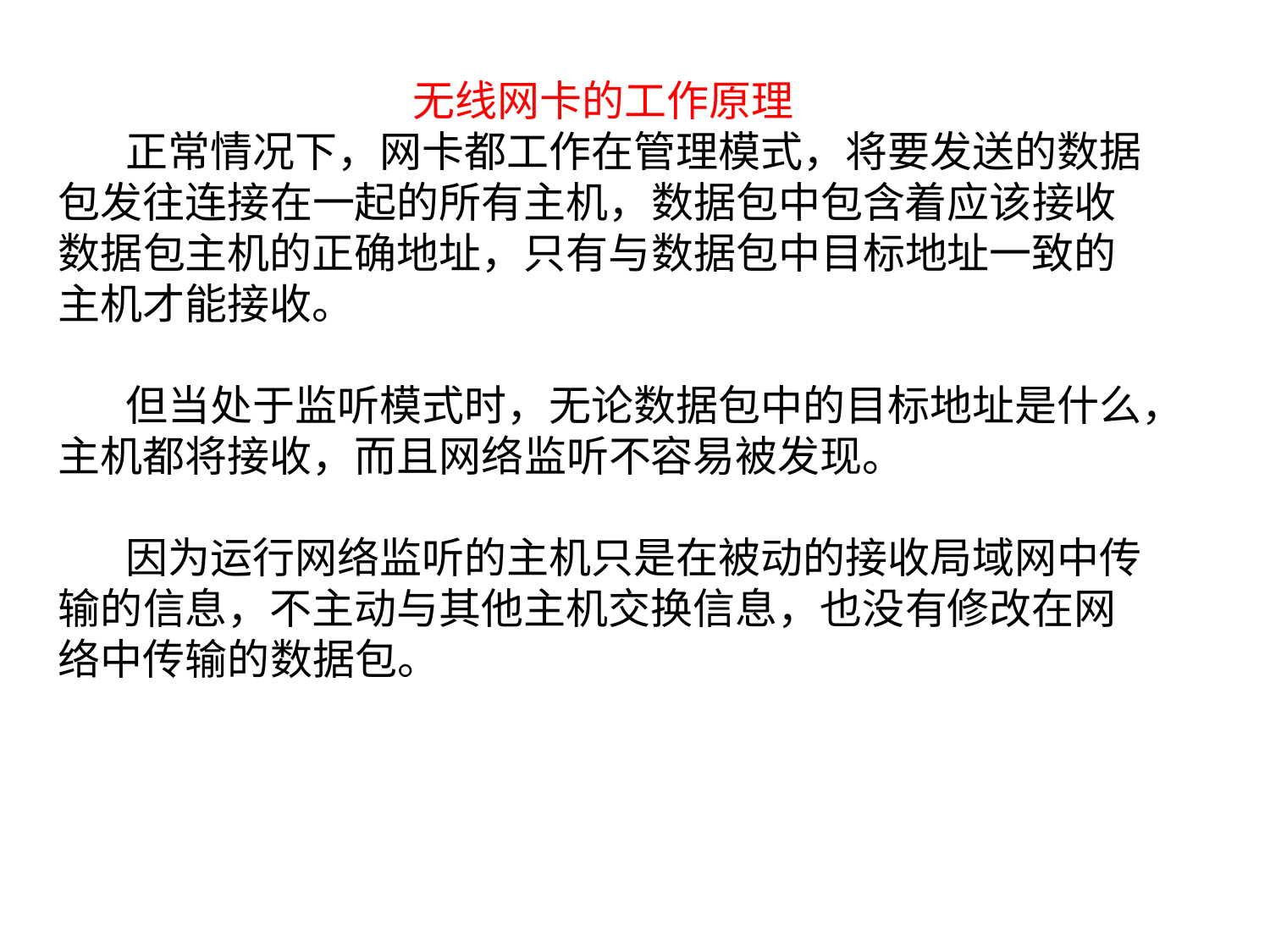

无线网卡的工作原理
      正常情况下，网卡都工作在管理模式，将要发送的数据包发往连接在一起的所有主机，数据包中包含着应该接收数据包主机的正确地址，只有与数据包中目标地址一致的主机才能接收。

      但当处于监听模式时，无论数据包中的目标地址是什么，主机都将接收，而且网络监听不容易被发现。

      因为运行网络监听的主机只是在被动的接收局域网中传输的信息，不主动与其他主机交换信息，也没有修改在网络中传输的数据包。